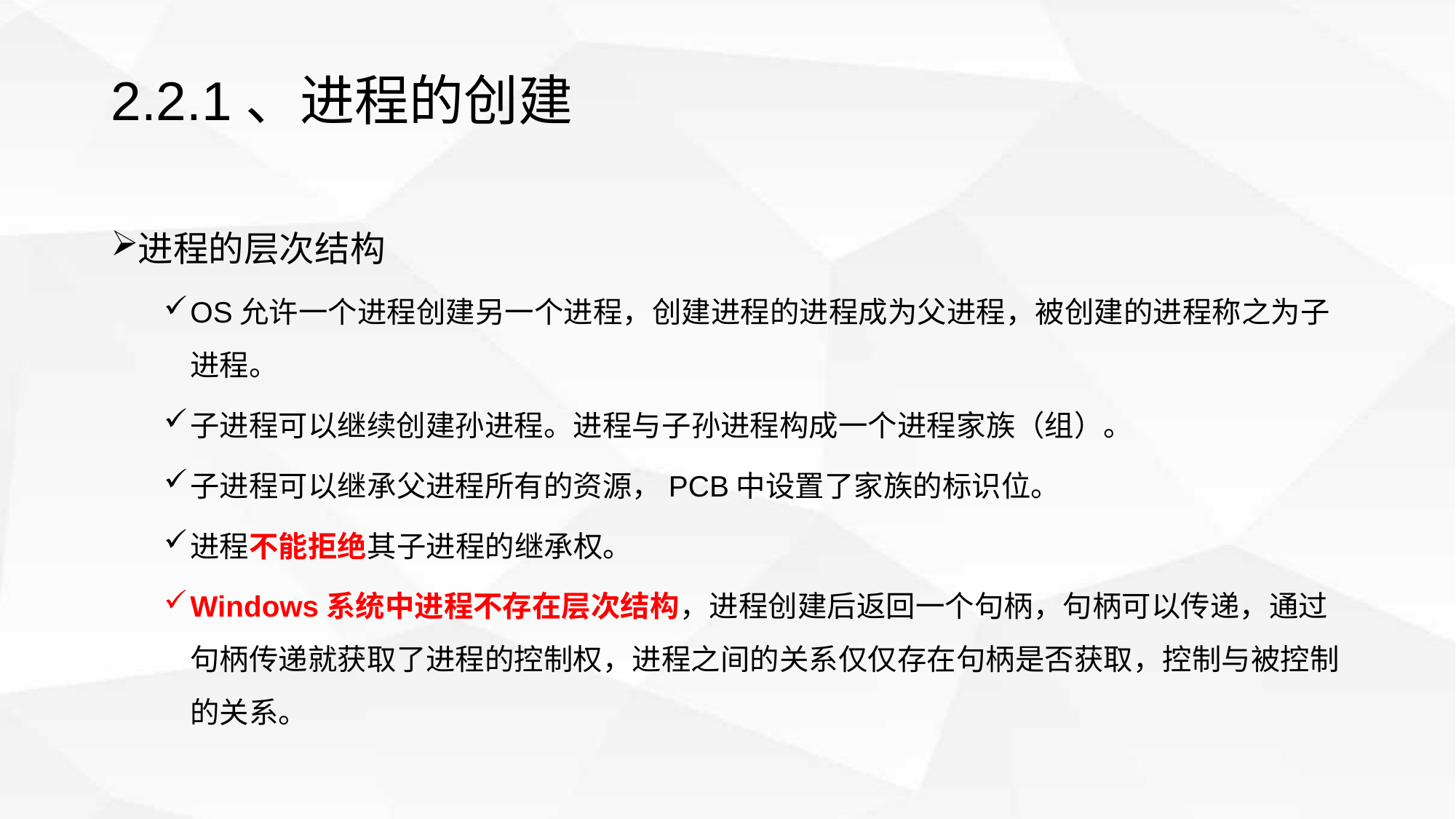

# 2.2.1、进程的创建
进程的层次结构
OS允许一个进程创建另一个进程，创建进程的进程成为父进程，被创建的进程称之为子进程。
子进程可以继续创建孙进程。进程与子孙进程构成一个进程家族（组）。
子进程可以继承父进程所有的资源，PCB中设置了家族的标识位。
进程不能拒绝其子进程的继承权。
Windows系统中进程不存在层次结构，进程创建后返回一个句柄，句柄可以传递，通过句柄传递就获取了进程的控制权，进程之间的关系仅仅存在句柄是否获取，控制与被控制的关系。